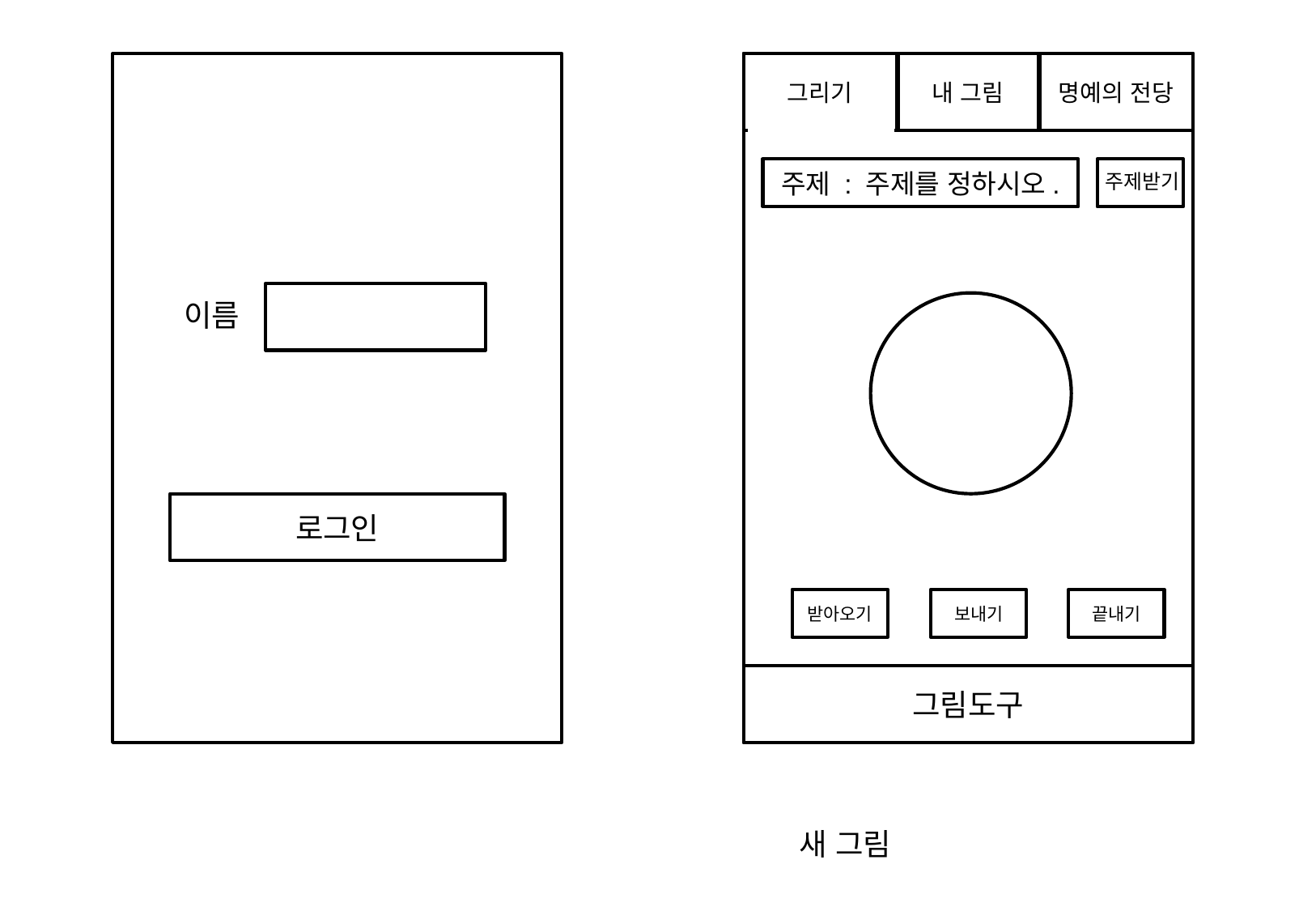

그리기
내 그림
명예의 전당

주제 : 주제를 정하시오.

주제받기

받아오기
보내기
끝내기
그림도구
새 그림

이름
로그인